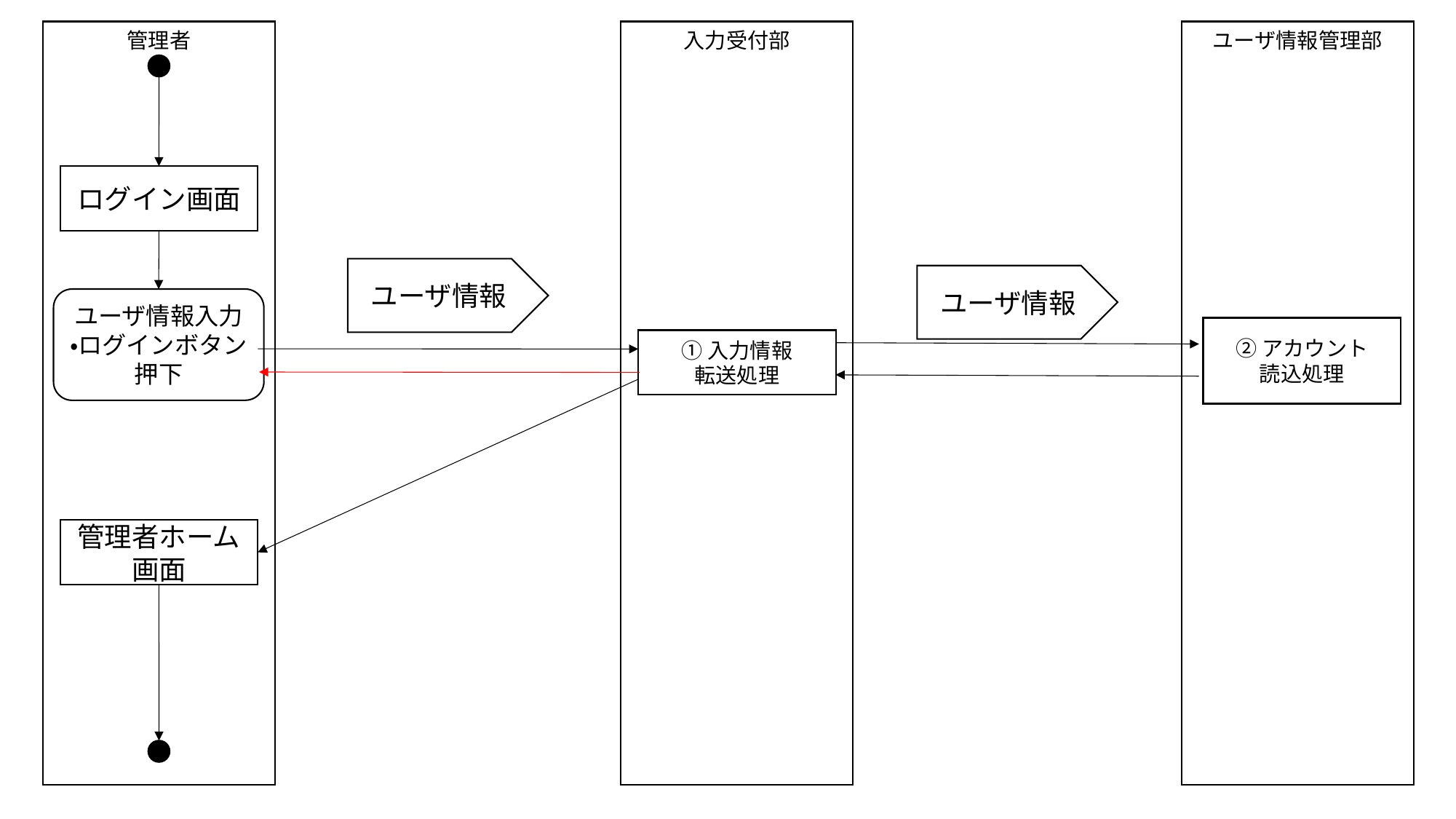

管理者
入力受付部
ユーザ情報管理部

ログイン画面
ユーザ情報
ユーザ情報
ユーザ情報入力
・ログインボタン押下
②アカウント
読込処理
①入力情報
転送処理
管理者ホーム画面